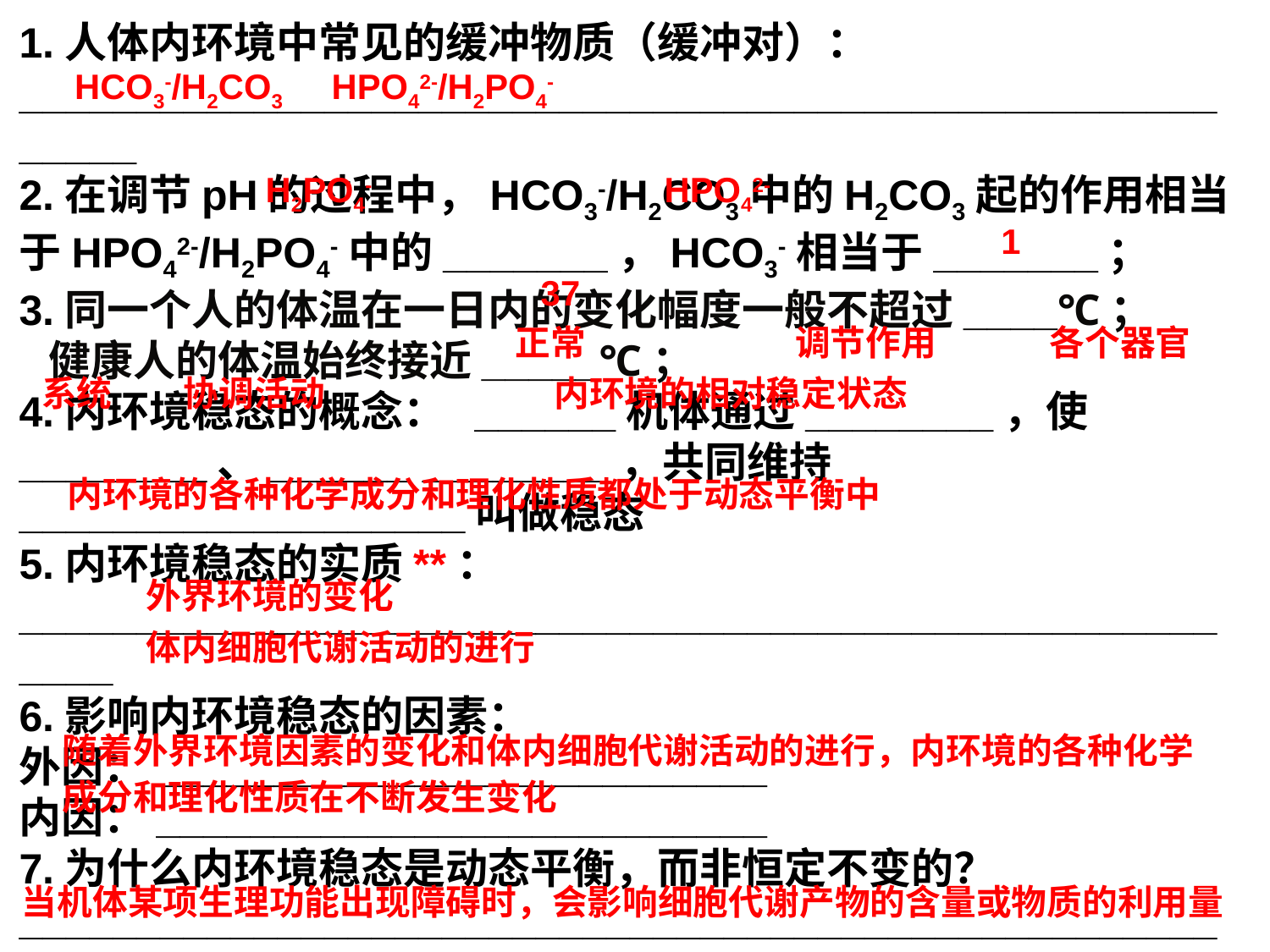

1.人体内环境中常见的缓冲物质（缓冲对）：
________________________________________________________
2.在调节pH的过程中，HCO3-/H2CO3中的H2CO3起的作用相当于HPO42-/H2PO4-中的_______，HCO3-相当于_______；
3.同一个人的体温在一日内的变化幅度一般不超过____℃；
  健康人的体温始终接近_____℃；
4.内环境稳态的概念：  ______机体通过________，使________、______ ________，共同维持___________________叫做稳态
5.内环境稳态的实质**：
_______________________________________________________
6.影响内环境稳态的因素：
外因：__________________________
内因：__________________________
7.为什么内环境稳态是动态平衡，而非恒定不变的？
________________________________________________________
________________________________________________________
8.为什么可以通过内环境的化学成分来判断机体健康状况？
________________________________________________________
HCO3-/H2CO3     HPO42-/H2PO4-
H2PO4-
HPO42-
1
37
正常
调节作用
各个器官
系统
协调活动
内环境的相对稳定状态
内环境的各种化学成分和理化性质都处于动态平衡中
外界环境的变化
体内细胞代谢活动的进行
随着外界环境因素的变化和体内细胞代谢活动的进行，内环境的各种化学成分和理化性质在不断发生变化
当机体某项生理功能出现障碍时，会影响细胞代谢产物的含量或物质的利用量